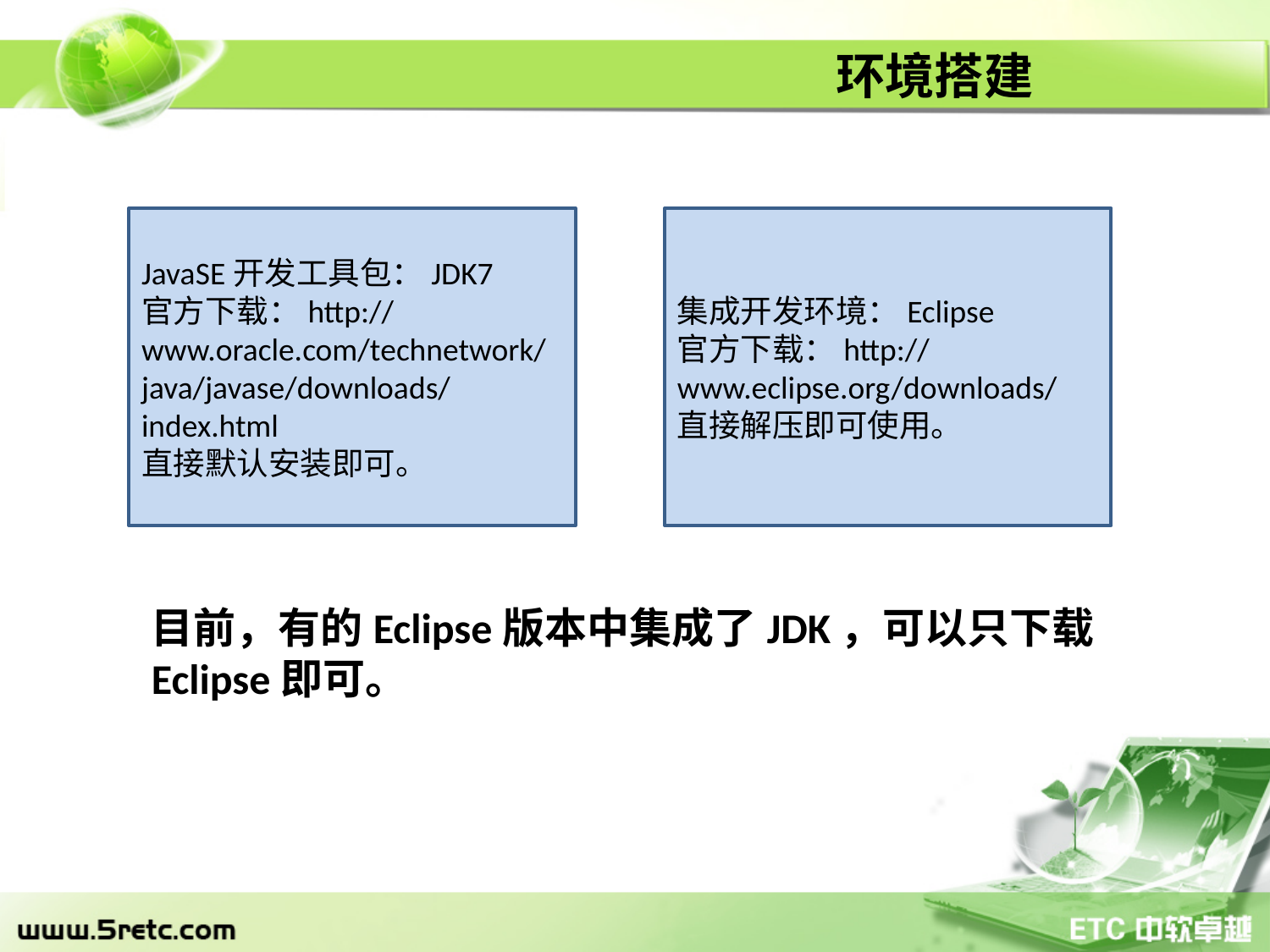

# 环境搭建
JavaSE开发工具包：JDK7
官方下载：http://www.oracle.com/technetwork/java/javase/downloads/index.html
直接默认安装即可。
集成开发环境：Eclipse
官方下载：http://www.eclipse.org/downloads/
直接解压即可使用。
目前，有的Eclipse版本中集成了JDK，可以只下载Eclipse即可。